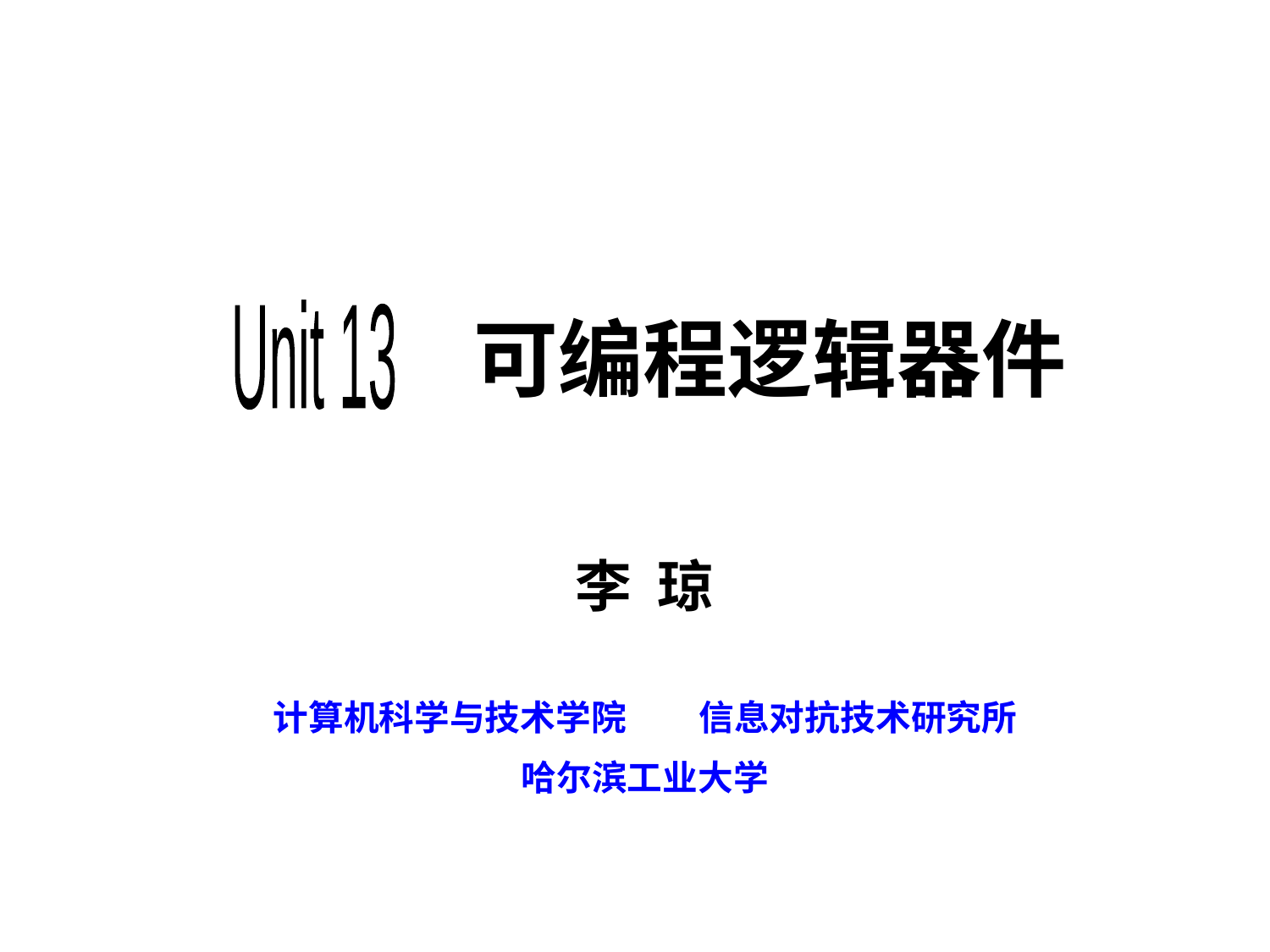

Unit 13
可编程逻辑器件
李  琼

计算机科学与技术学院         信息对抗技术研究所
哈尔滨工业大学